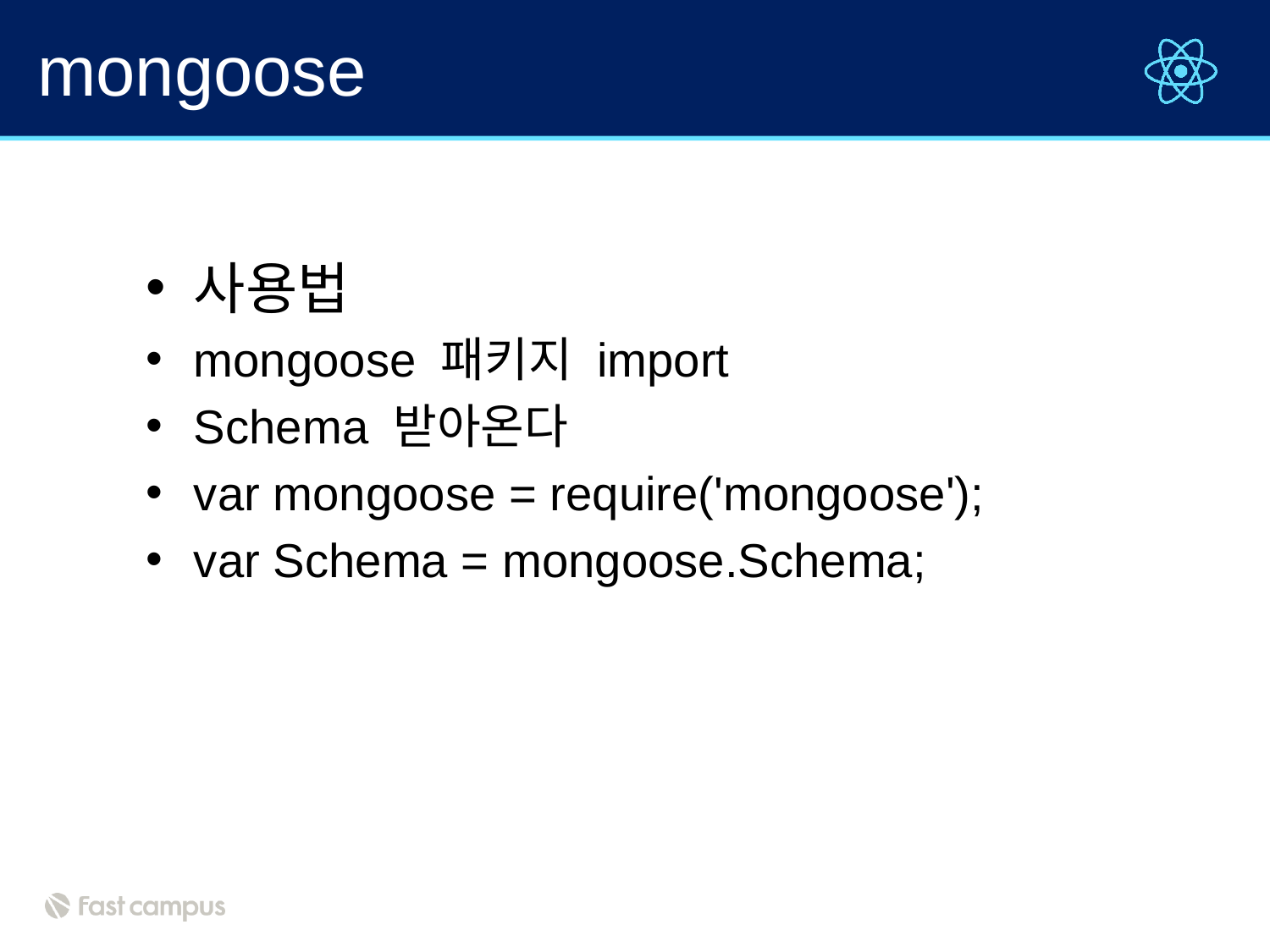

# mongoose
사용법
mongoose 패키지 import
Schema 받아온다
var mongoose = require('mongoose');
var Schema = mongoose.Schema;